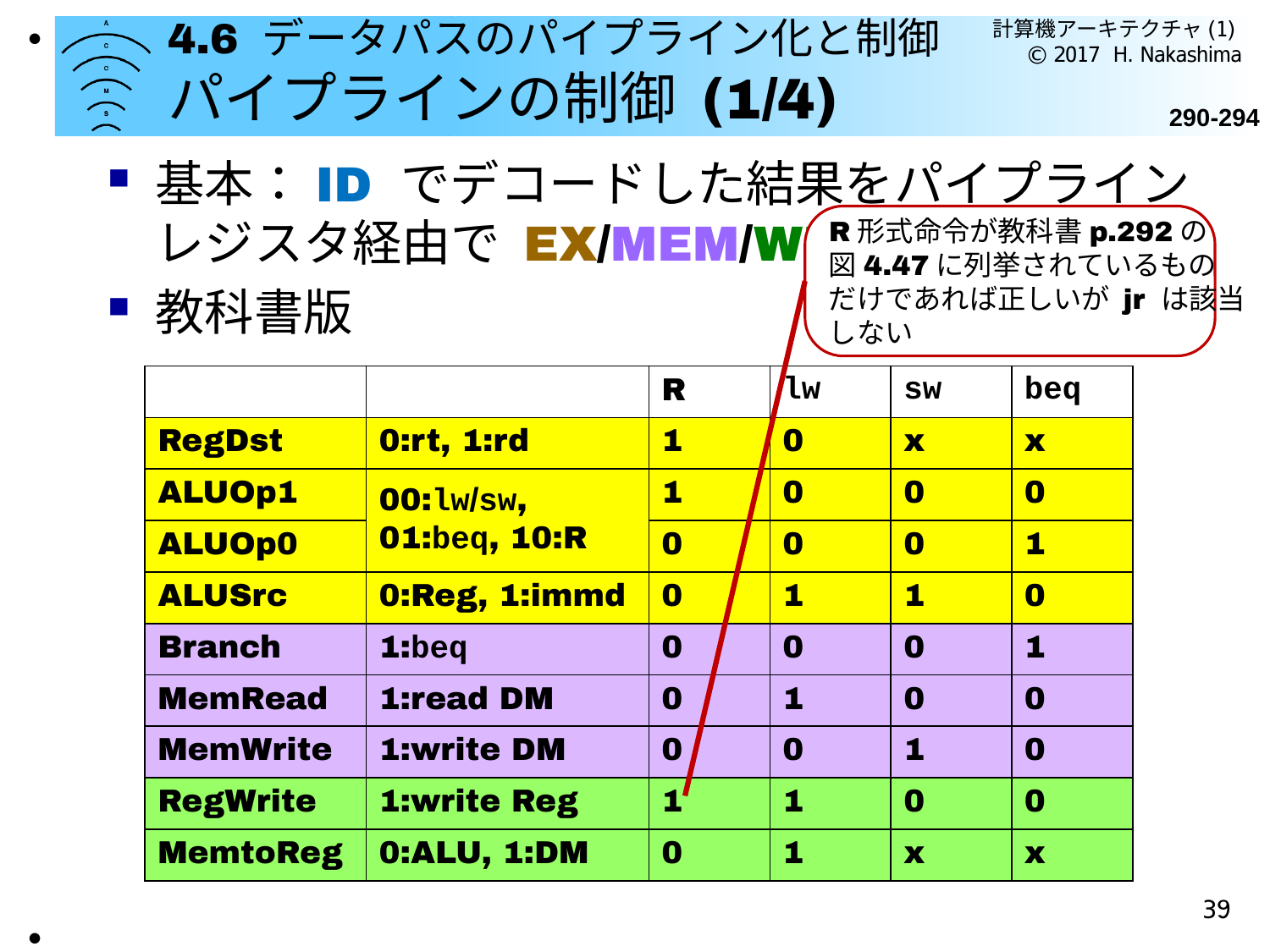

計算機アーキテクチャ(1)
© 2017  H. Nakashima
●
# 4.6 データパスのパイプライン化と制御 パイプラインの制御 (1/4)
290-294
基本：ID でデコードした結果をパイプラインレジスタ経由で EX/MEM/WB に送る
教科書版
R形式命令が教科書p.292の
図4.47に列挙されているもの
だけであれば正しいが jr は該当
しない
|  |  | R | lw | sw | beq |
| --- | --- | --- | --- | --- | --- |
| RegDst | 0:rt, 1:rd | 1 | 0 | x | x |
| ALUOp1 | 00:lw/sw, 01:beq, 10:R | 1 | 0 | 0 | 0 |
| ALUOp0 |  | 0 | 0 | 0 | 1 |
| ALUSrc | 0:Reg, 1:immd | 0 | 1 | 1 | 0 |
| Branch | 1:beq | 0 | 0 | 0 | 1 |
| MemRead | 1:read DM | 0 | 1 | 0 | 0 |
| MemWrite | 1:write DM | 0 | 0 | 1 | 0 |
| RegWrite | 1:write Reg | 1 | 1 | 0 | 0 |
| MemtoReg | 0:ALU, 1:DM | 0 | 1 | x | x |
39
●